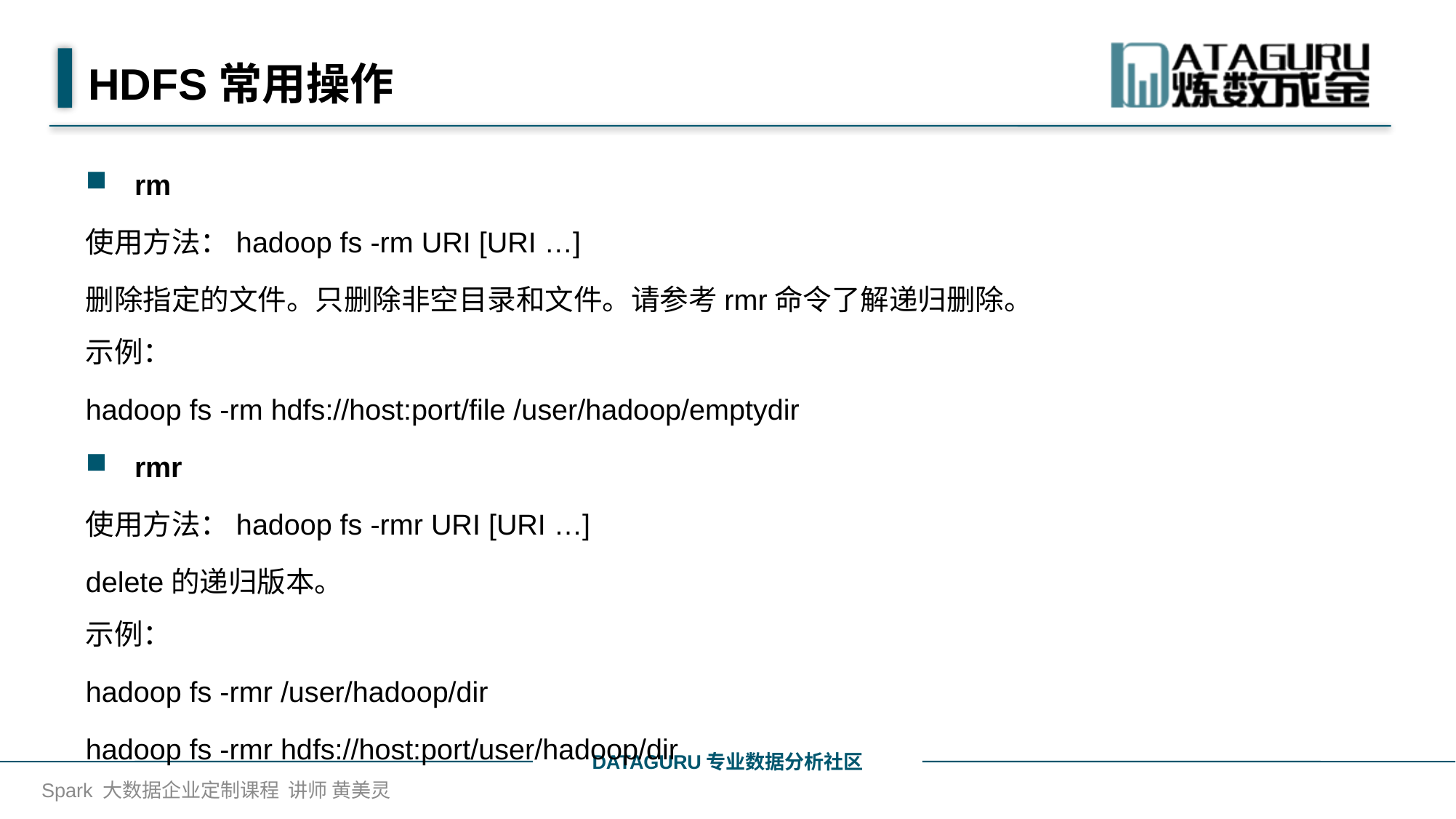

# HDFS常用操作
rm
使用方法：hadoop fs -rm URI [URI …]
删除指定的文件。只删除非空目录和文件。请参考rmr命令了解递归删除。
示例：
hadoop fs -rm hdfs://host:port/file /user/hadoop/emptydir
rmr
使用方法：hadoop fs -rmr URI [URI …]
delete的递归版本。
示例：
hadoop fs -rmr /user/hadoop/dir
hadoop fs -rmr hdfs://host:port/user/hadoop/dir